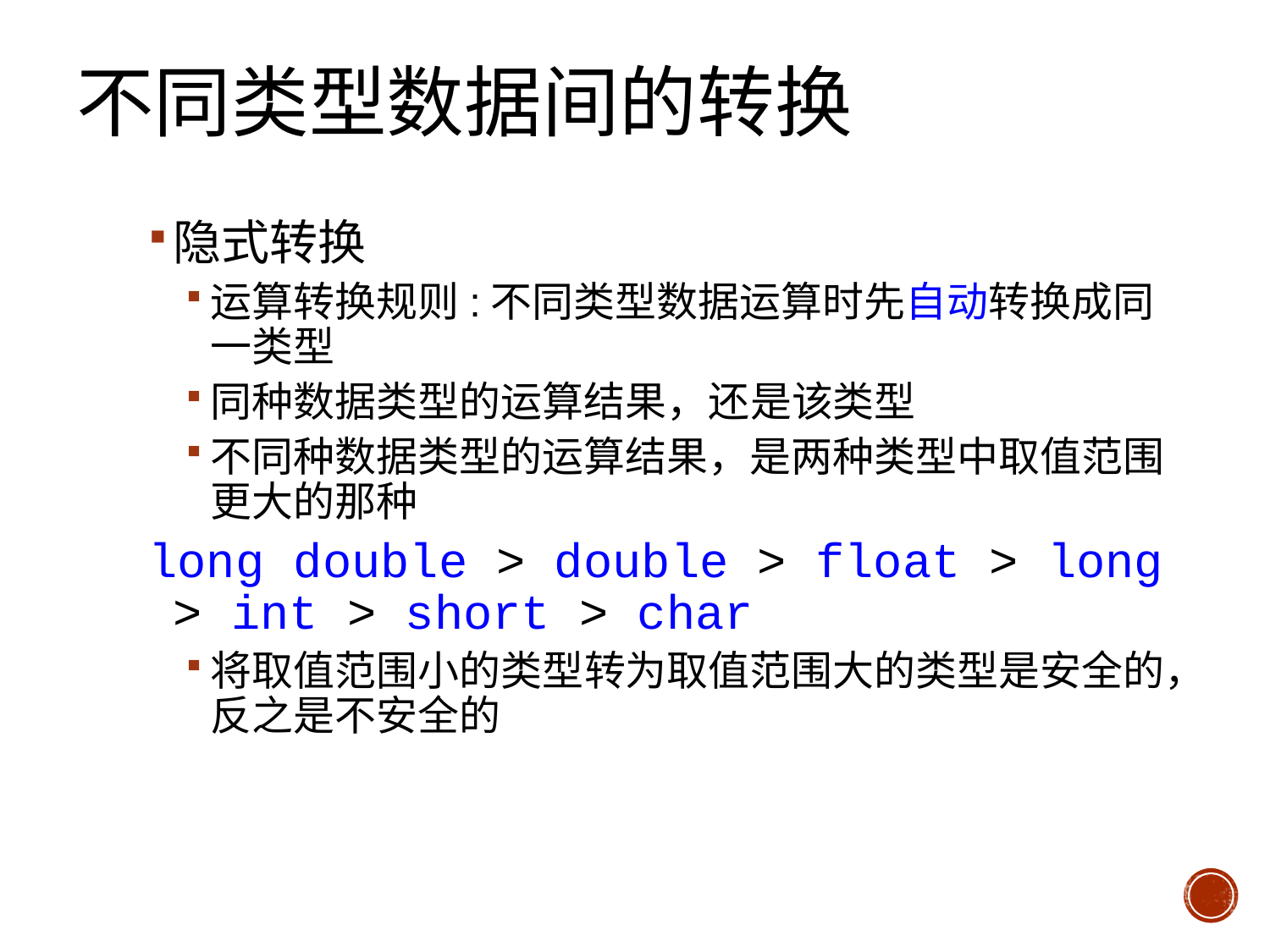

不同类型数据间的转换
隐式转换
运算转换规则:不同类型数据运算时先自动转换成同一类型
同种数据类型的运算结果，还是该类型
不同种数据类型的运算结果，是两种类型中取值范围更大的那种
long double > double > float > long > int > short > char
将取值范围小的类型转为取值范围大的类型是安全的，反之是不安全的

52